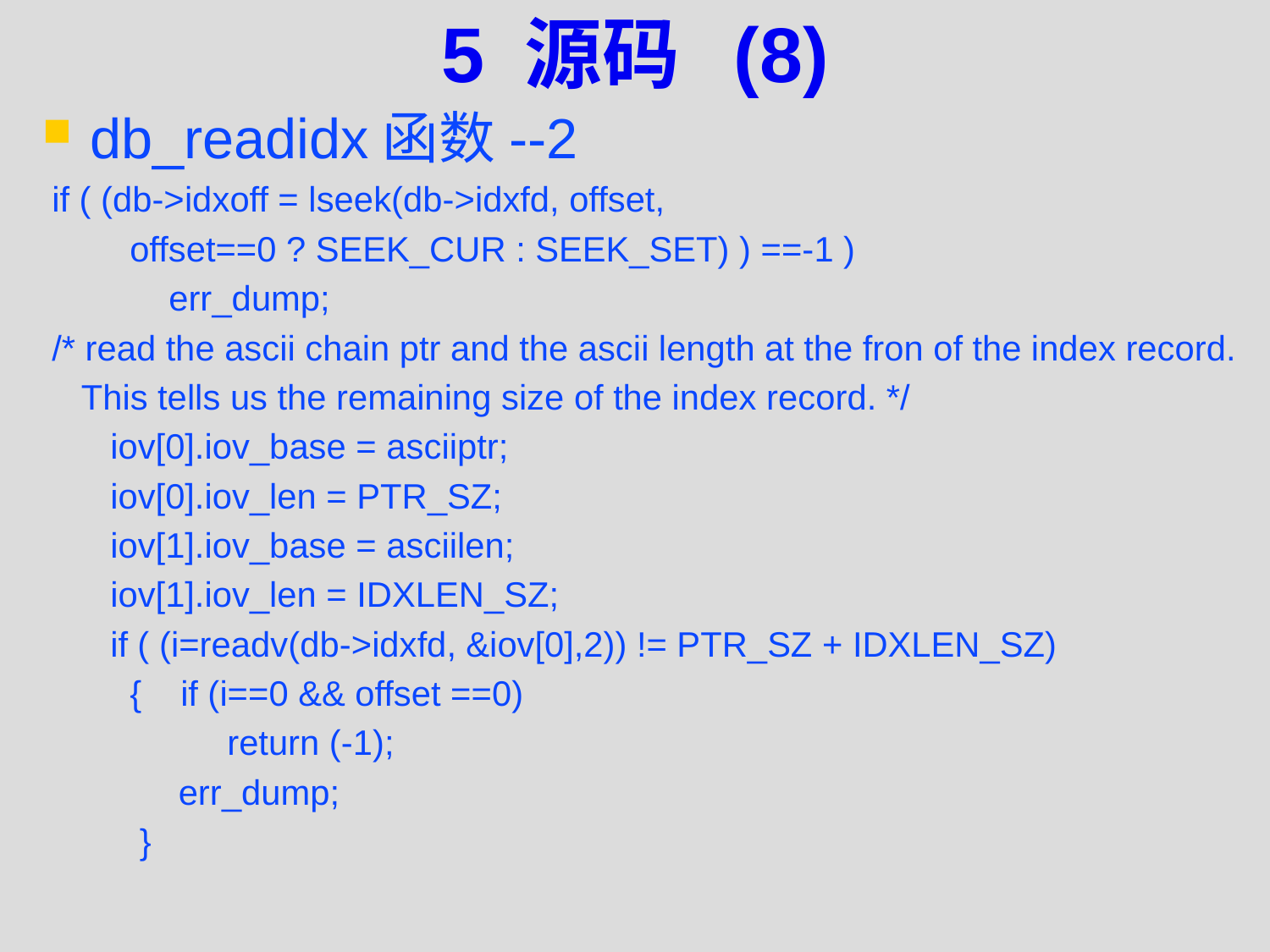

# 5 源码  (8)
db_readidx函数--2
 if ( (db->idxoff = lseek(db->idxfd, offset,
         offset==0 ? SEEK_CUR : SEEK_SET) ) ==-1 )
             err_dump;
 /* read the ascii chain ptr and the ascii length at the fron of the index record.
    This tells us the remaining size of the index record. */
       iov[0].iov_base = asciiptr;
       iov[0].iov_len = PTR_SZ;
       iov[1].iov_base = asciilen;
       iov[1].iov_len = IDXLEN_SZ;
       if ( (i=readv(db->idxfd, &iov[0],2)) != PTR_SZ + IDXLEN_SZ)
         {    if (i==0 && offset ==0)
                   return (-1);
              err_dump;
          }